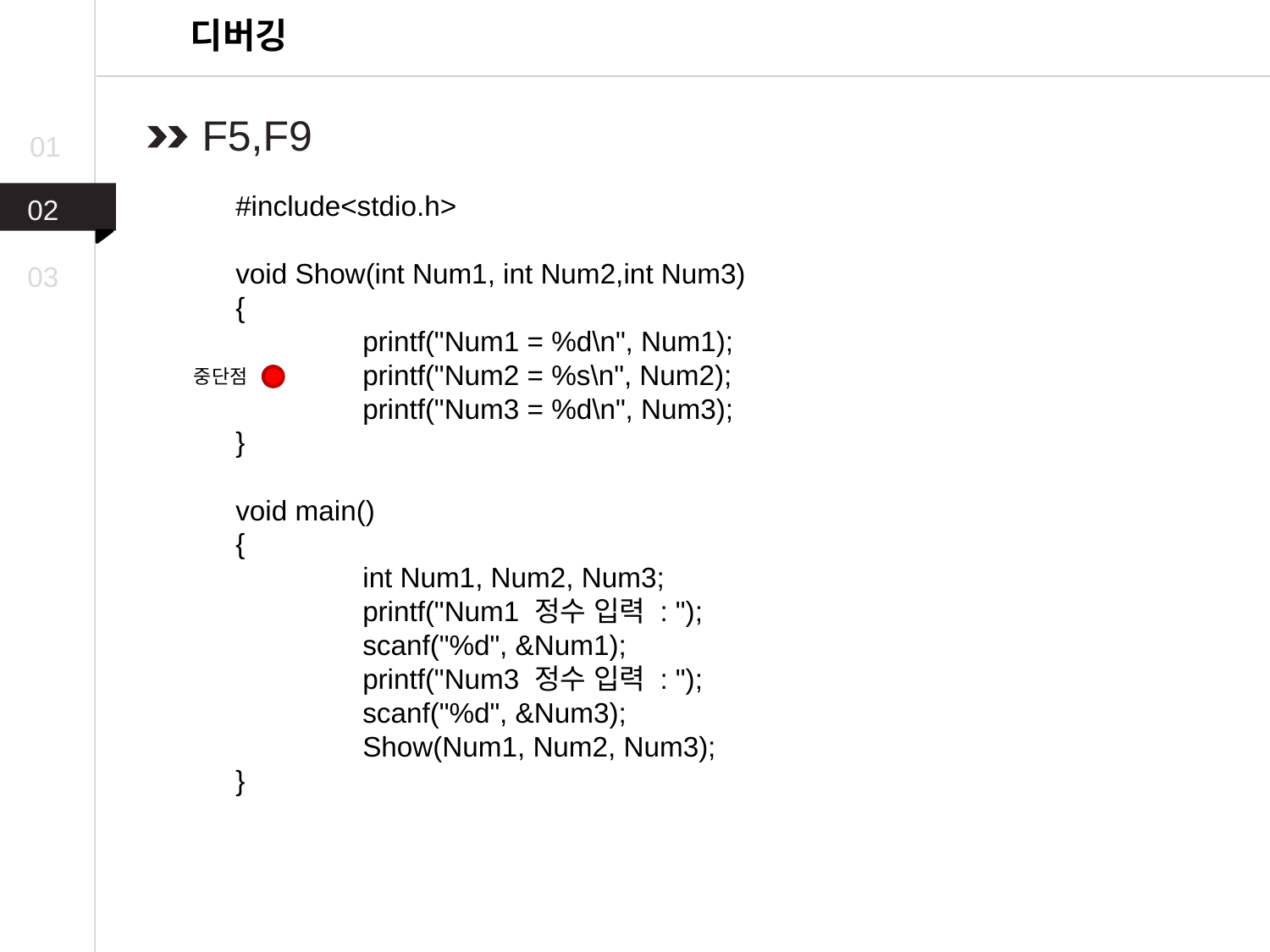

디버깅
 F5,F9
01

#include<stdio.h>

void Show(int Num1, int Num2,int Num3)
{
	printf("Num1 = %d\n", Num1);
	printf("Num2 = %s\n", Num2);
	printf("Num3 = %d\n", Num3);
}

void main()
{
	int Num1, Num2, Num3;
	printf("Num1 정수 입력 : ");
	scanf("%d", &Num1);
	printf("Num3 정수 입력 : ");
	scanf("%d", &Num3);
	Show(Num1, Num2, Num3);
}

02

03
중단점